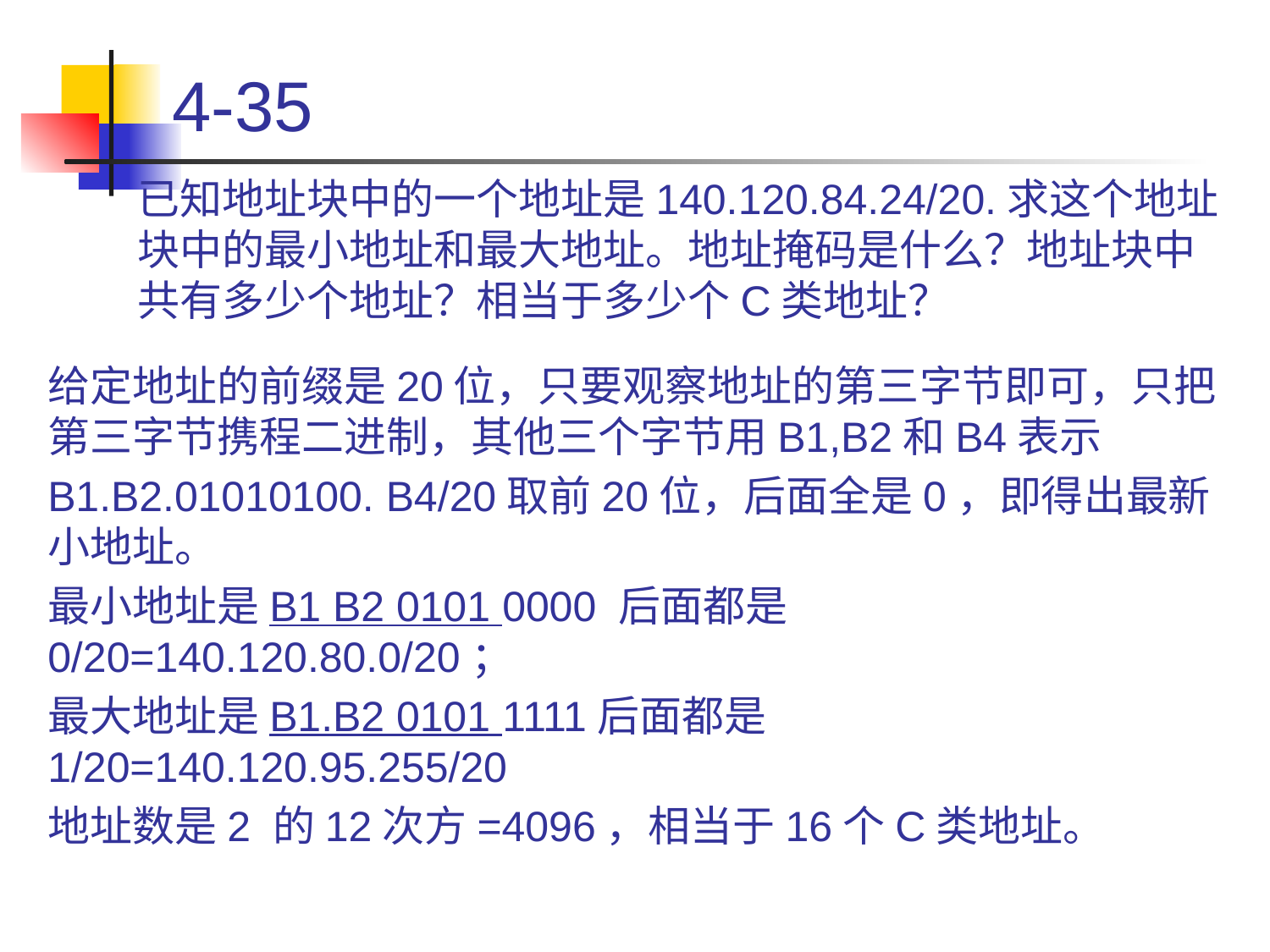

# 4-35
已知地址块中的一个地址是140.120.84.24/20.求这个地址块中的最小地址和最大地址。地址掩码是什么？地址块中共有多少个地址？相当于多少个C类地址？
给定地址的前缀是20位，只要观察地址的第三字节即可，只把第三字节携程二进制，其他三个字节用B1,B2和B4表示
B1.B2.01010100. B4/20取前20位，后面全是0，即得出最新小地址。
最小地址是B1 B2 0101 0000 后面都是0/20=140.120.80.0/20；
最大地址是B1.B2 0101 1111后面都是1/20=140.120.95.255/20
地址数是2 的12次方=4096，相当于16个C类地址。